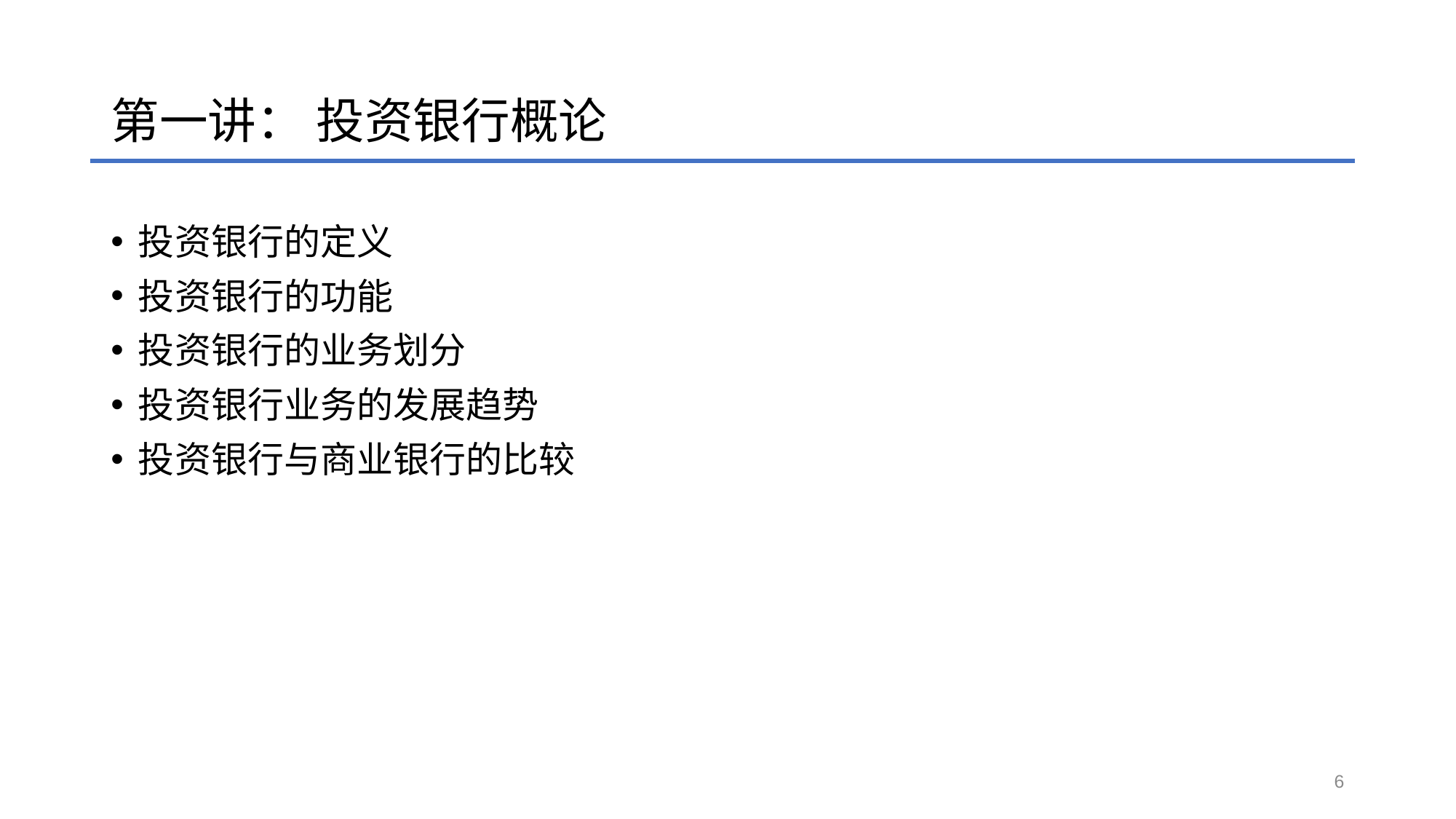

# 第一讲： 投资银行概论
投资银行的定义
投资银行的功能
投资银行的业务划分
投资银行业务的发展趋势
投资银行与商业银行的比较
6